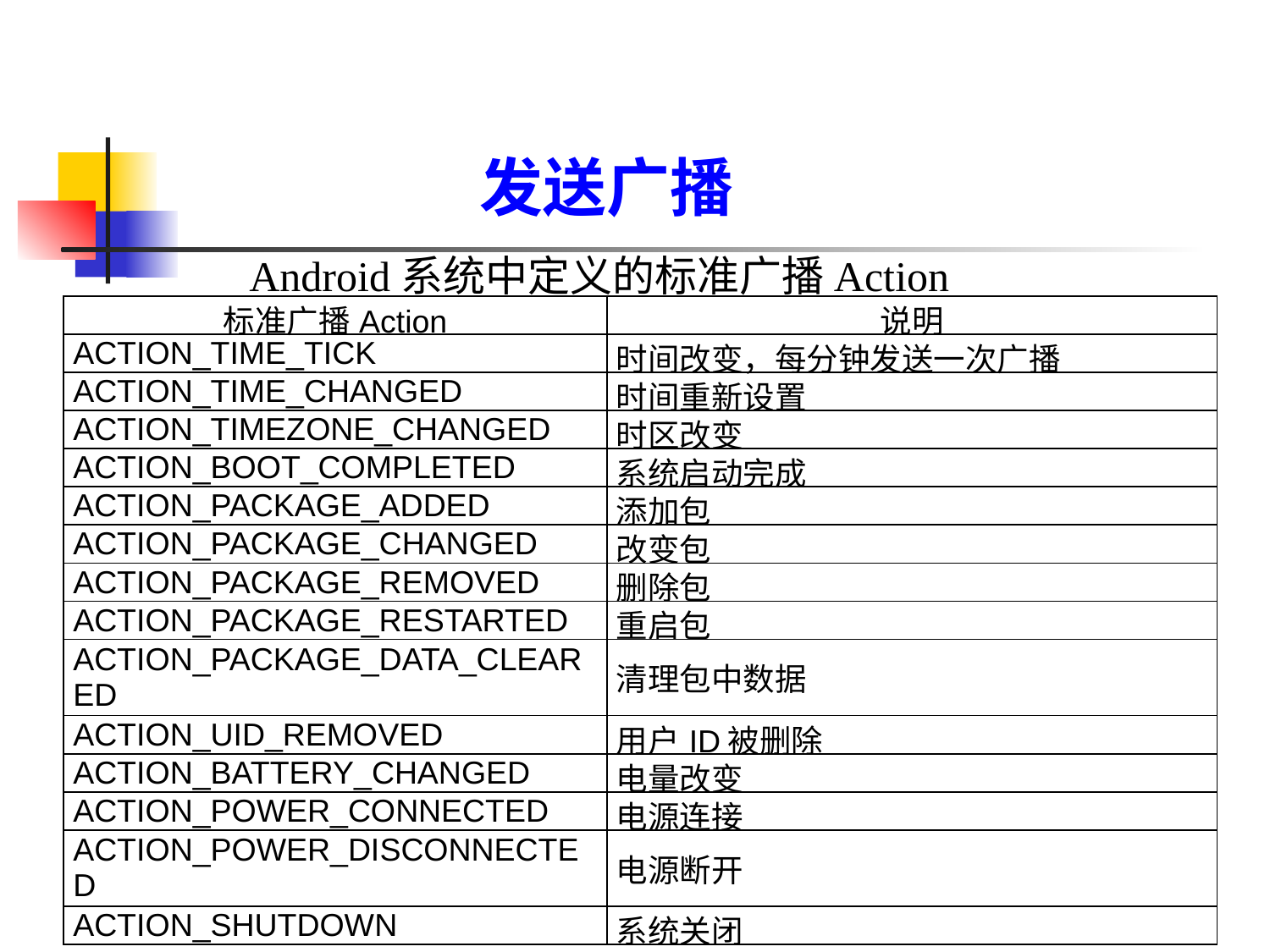

发送广播
Android系统中定义的标准广播Action
| 标准广播Action | 说明 |
| --- | --- |
| ACTION\_TIME\_TICK | 时间改变，每分钟发送一次广播 |
| ACTION\_TIME\_CHANGED | 时间重新设置 |
| ACTION\_TIMEZONE\_CHANGED | 时区改变 |
| ACTION\_BOOT\_COMPLETED | 系统启动完成 |
| ACTION\_PACKAGE\_ADDED | 添加包 |
| ACTION\_PACKAGE\_CHANGED | 改变包 |
| ACTION\_PACKAGE\_REMOVED | 删除包 |
| ACTION\_PACKAGE\_RESTARTED | 重启包 |
| ACTION\_PACKAGE\_DATA\_CLEARED | 清理包中数据 |
| ACTION\_UID\_REMOVED | 用户ID被删除 |
| ACTION\_BATTERY\_CHANGED | 电量改变 |
| ACTION\_POWER\_CONNECTED | 电源连接 |
| ACTION\_POWER\_DISCONNECTED | 电源断开 |
| ACTION\_SHUTDOWN | 系统关闭 |